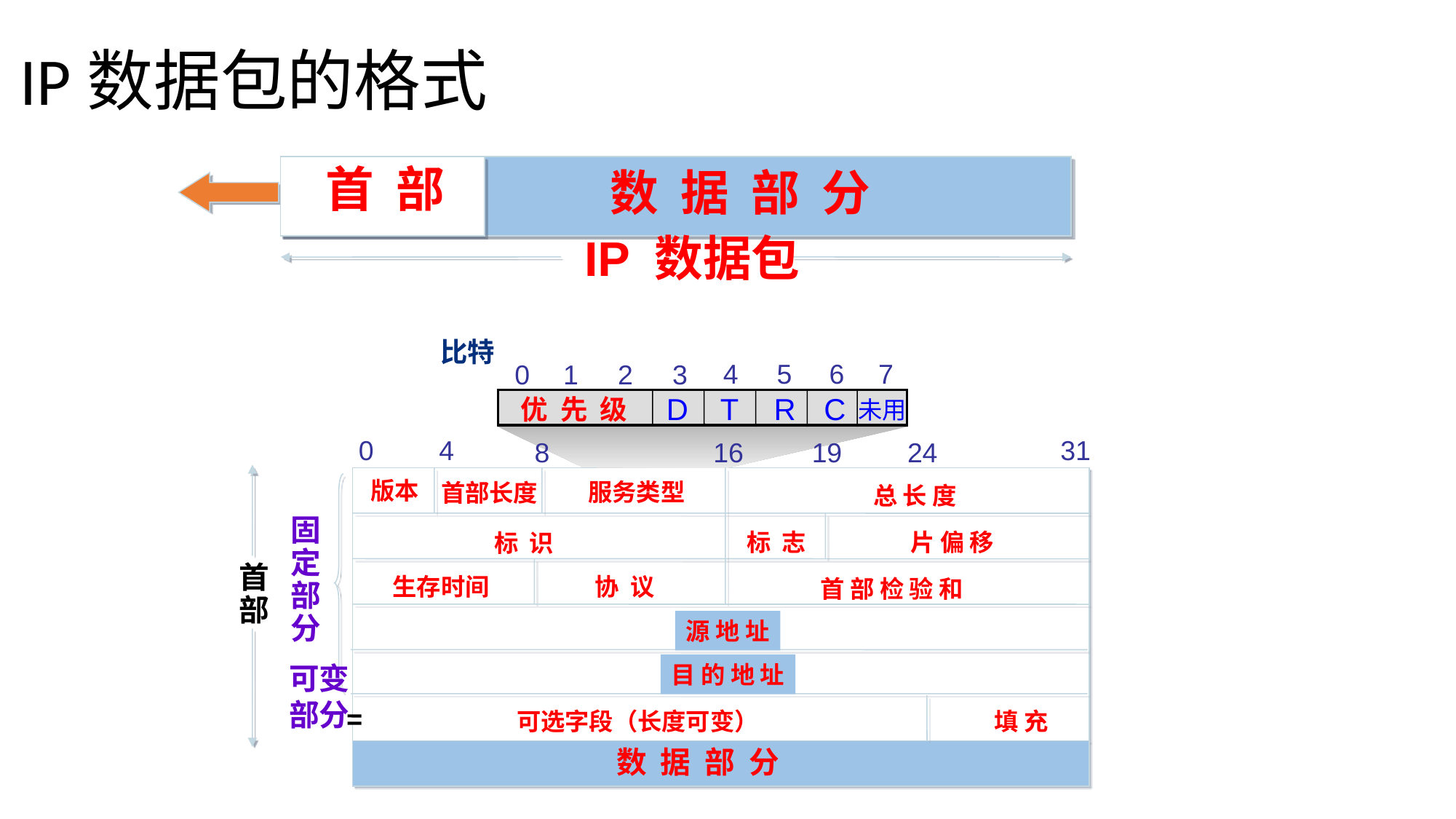

# IP数据包的格式
首  部

数  据  部  分

IP 数据包

比特
4
5
6
7
0
1
2
3
D
T
R
C
优  先  级

未用

0
4
31
8
16
19
24

版本
服务类型
首部长度

总 长 度
固
定
部
分

标  志
片 偏 移
标  识
首
部

生存时间
协  议
首 部 检 验 和

源 地 址

可变
部分
目 的 地 址

可选字段（长度可变）
填 充

数  据  部  分